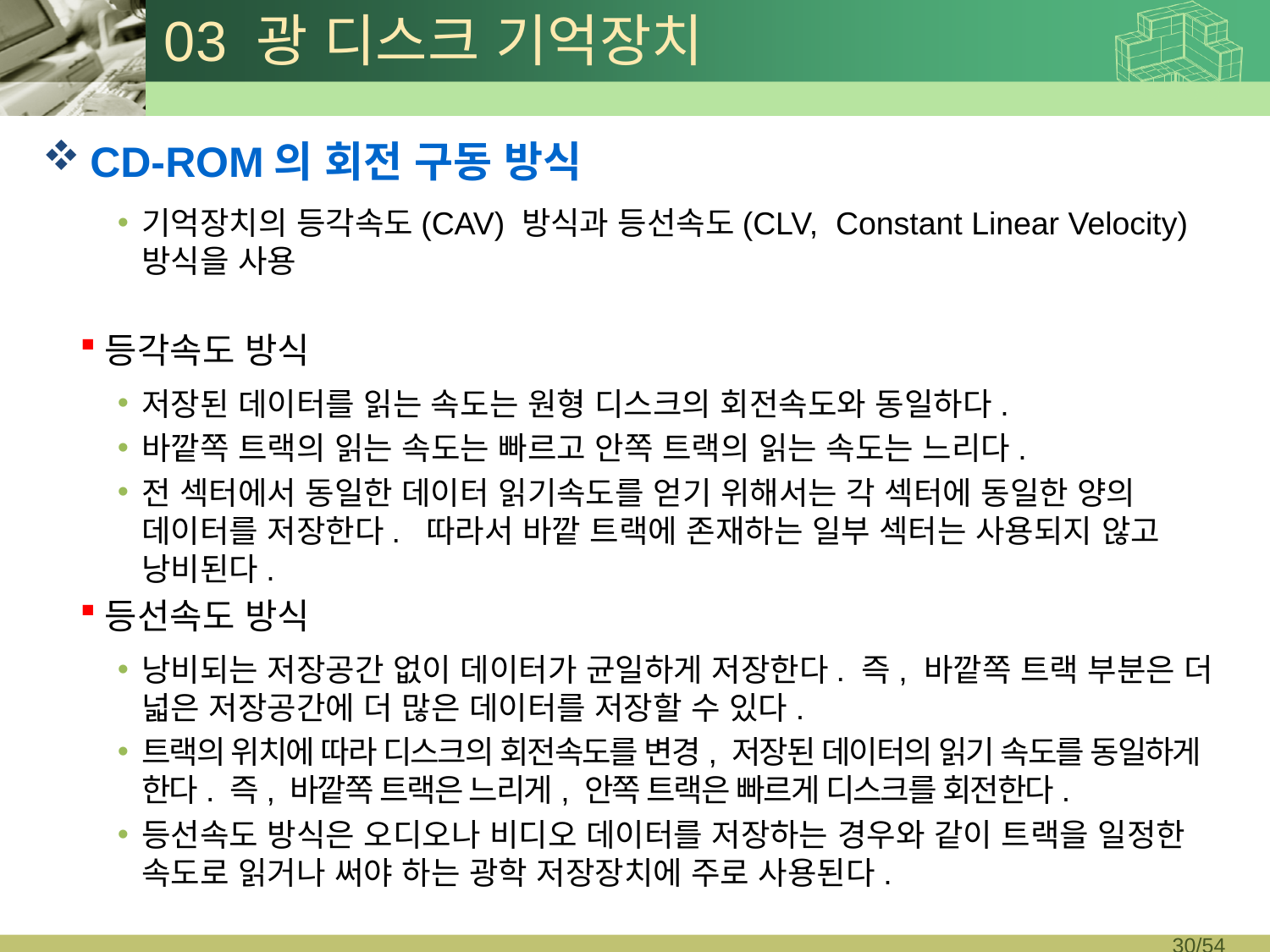

# 03 광 디스크 기억장치
CD-ROM의 회전 구동 방식
기억장치의 등각속도(CAV) 방식과 등선속도(CLV,  Constant Linear Velocity) 방식을 사용

등각속도 방식
저장된 데이터를 읽는 속도는 원형 디스크의 회전속도와 동일하다.
바깥쪽 트랙의 읽는 속도는 빠르고 안쪽 트랙의 읽는 속도는 느리다.
전 섹터에서 동일한 데이터 읽기속도를 얻기 위해서는 각 섹터에 동일한 양의 데이터를 저장한다.  따라서 바깥 트랙에 존재하는 일부 섹터는 사용되지 않고 낭비된다.
등선속도 방식
낭비되는 저장공간 없이 데이터가 균일하게 저장한다. 즉, 바깥쪽 트랙 부분은 더 넓은 저장공간에 더 많은 데이터를 저장할 수 있다.
트랙의 위치에 따라 디스크의 회전속도를 변경, 저장된 데이터의 읽기 속도를 동일하게 한다. 즉, 바깥쪽 트랙은 느리게, 안쪽 트랙은 빠르게 디스크를 회전한다.
등선속도 방식은 오디오나 비디오 데이터를 저장하는 경우와 같이 트랙을 일정한 속도로 읽거나 써야 하는 광학 저장장치에 주로 사용된다.